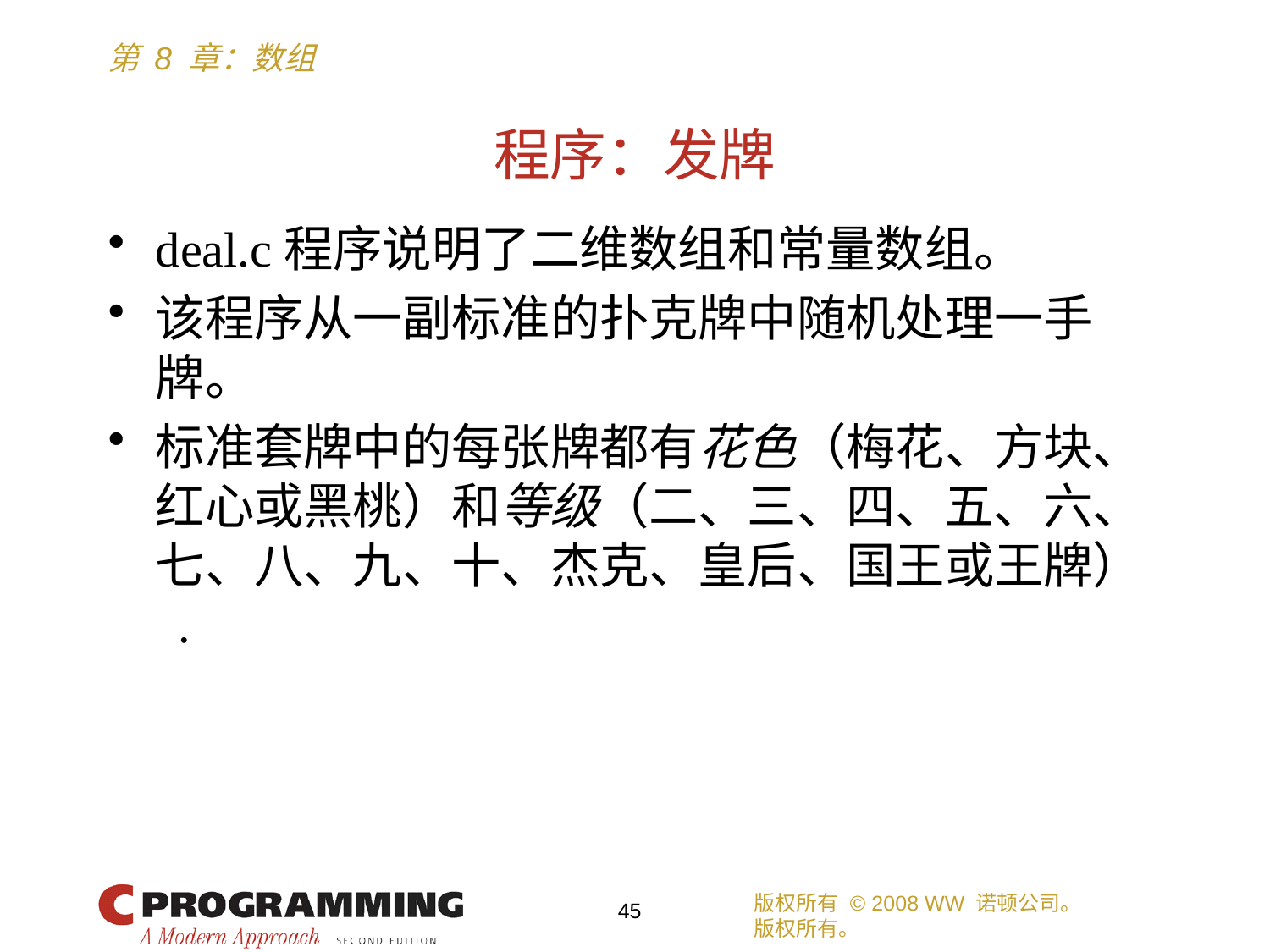

# 程序：发牌
deal.c程序说明了二维数组和常量数组。
该程序从一副标准的扑克牌中随机处理一手牌。
标准套牌中的每张牌都有花色（梅花、方块、红心或黑桃）和等级（二、三、四、五、六、七、八、九、十、杰克、皇后、国王或王牌） .
版权所有 © 2008 WW 诺顿公司。
版权所有。
45